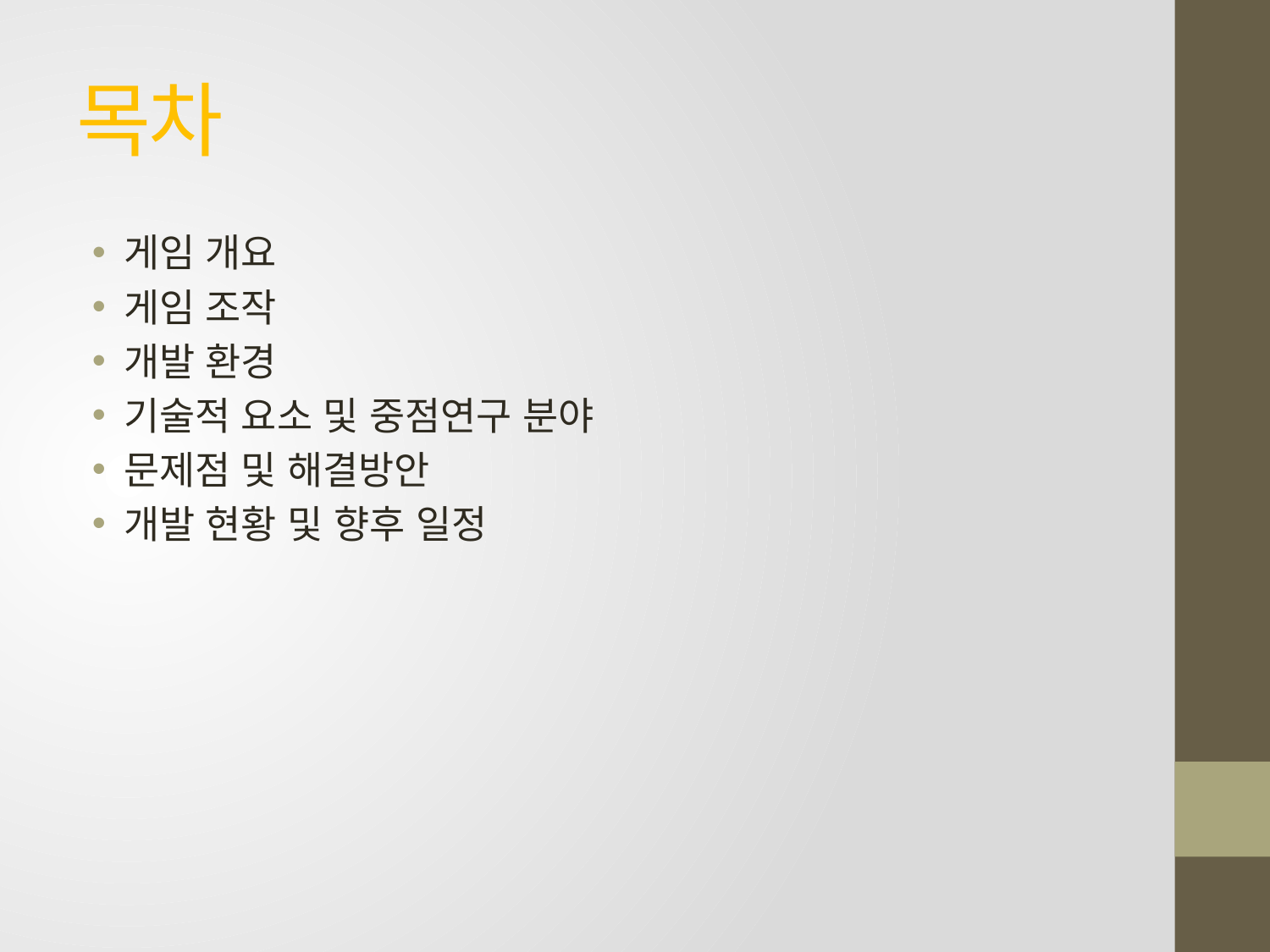

# 목차
게임 개요
게임 조작
개발 환경
기술적 요소 및 중점연구 분야
문제점 및 해결방안
개발 현황 및 향후 일정